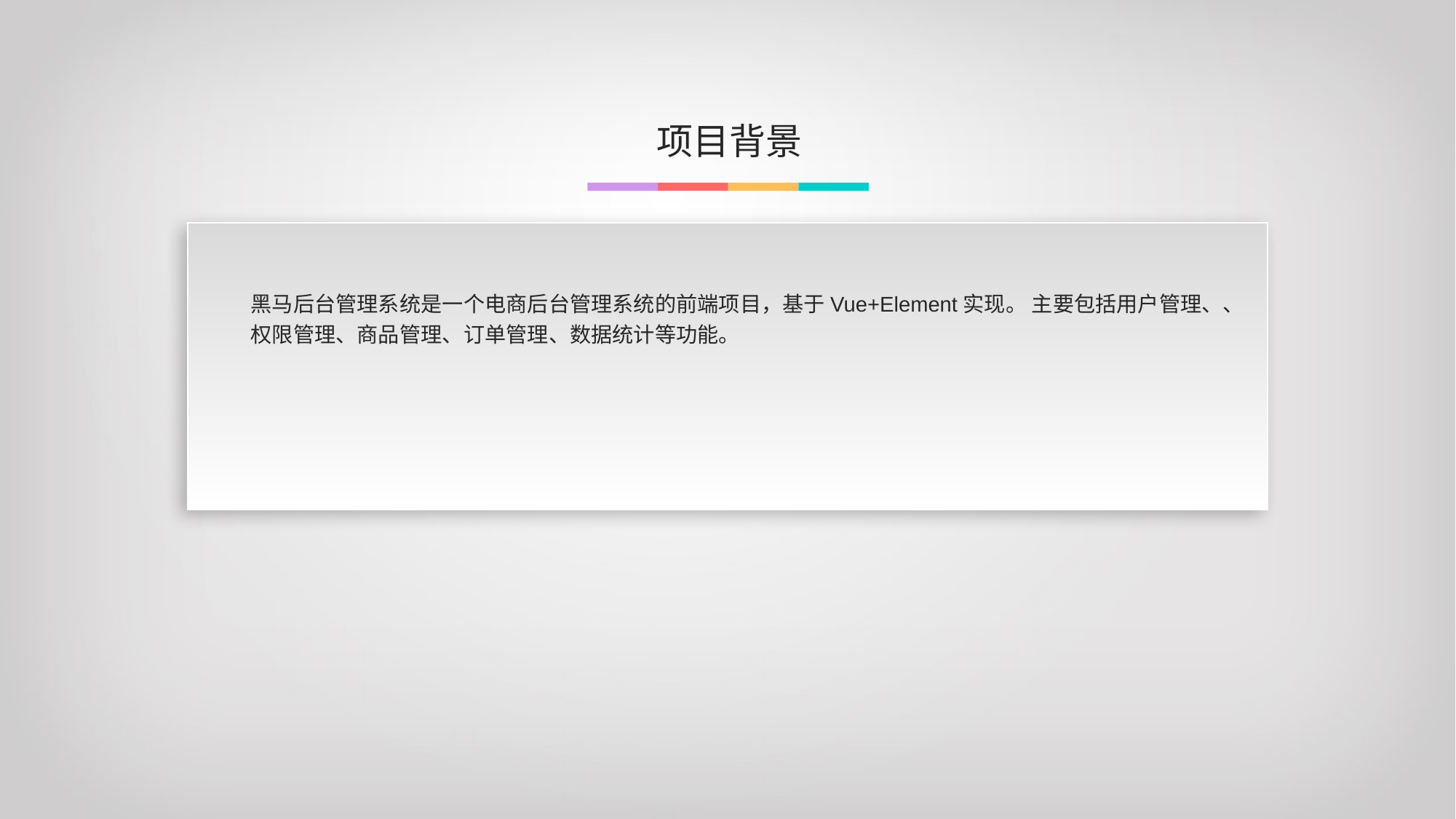

项目背景

黑马后台管理系统是一个电商后台管理系统的前端项目，基于Vue+Element实现。 主要包括用户管理、、权限管理、商品管理、订单管理、数据统计等功能。